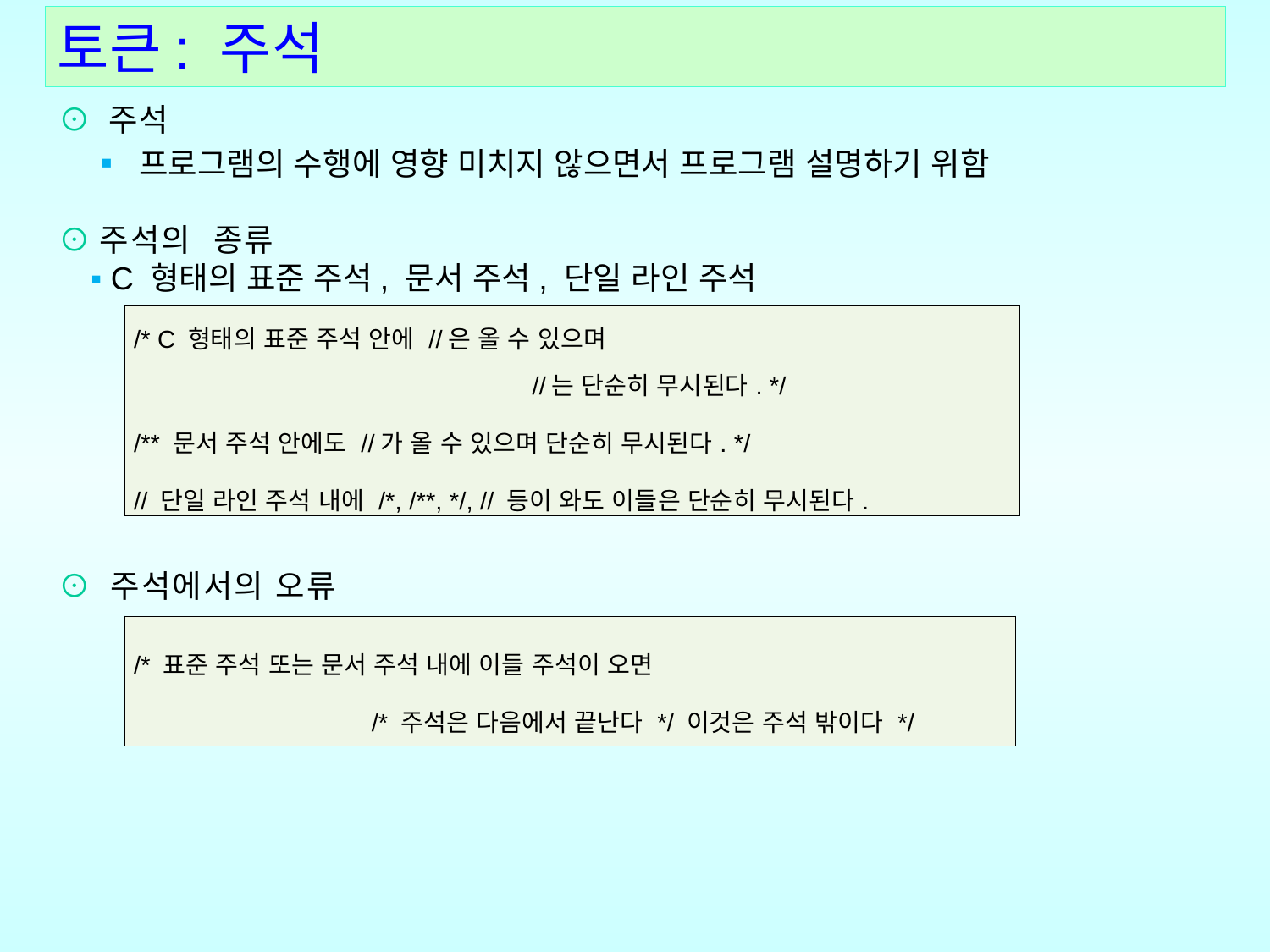

토큰: 주석
⊙ 주석
   ▪ 프로그램의 수행에 영향 미치지 않으면서 프로그램 설명하기 위함

⊙주석의  종류
   ▪ C 형태의 표준 주석, 문서 주석, 단일 라인 주석

⊙ 주석에서의 오류
| /\* C 형태의 표준 주석 안에 //은 올 수 있으며 //는 단순히 무시된다. \*/ /\*\* 문서 주석 안에도 //가 올 수 있으며 단순히 무시된다. \*/ // 단일 라인 주석 내에 /\*, /\*\*, \*/, // 등이 와도 이들은 단순히 무시된다. |
| --- |
| /\* 표준 주석 또는 문서 주석 내에 이들 주석이 오면 /\* 주석은 다음에서 끝난다 \*/ 이것은 주석 밖이다 \*/ |
| --- |